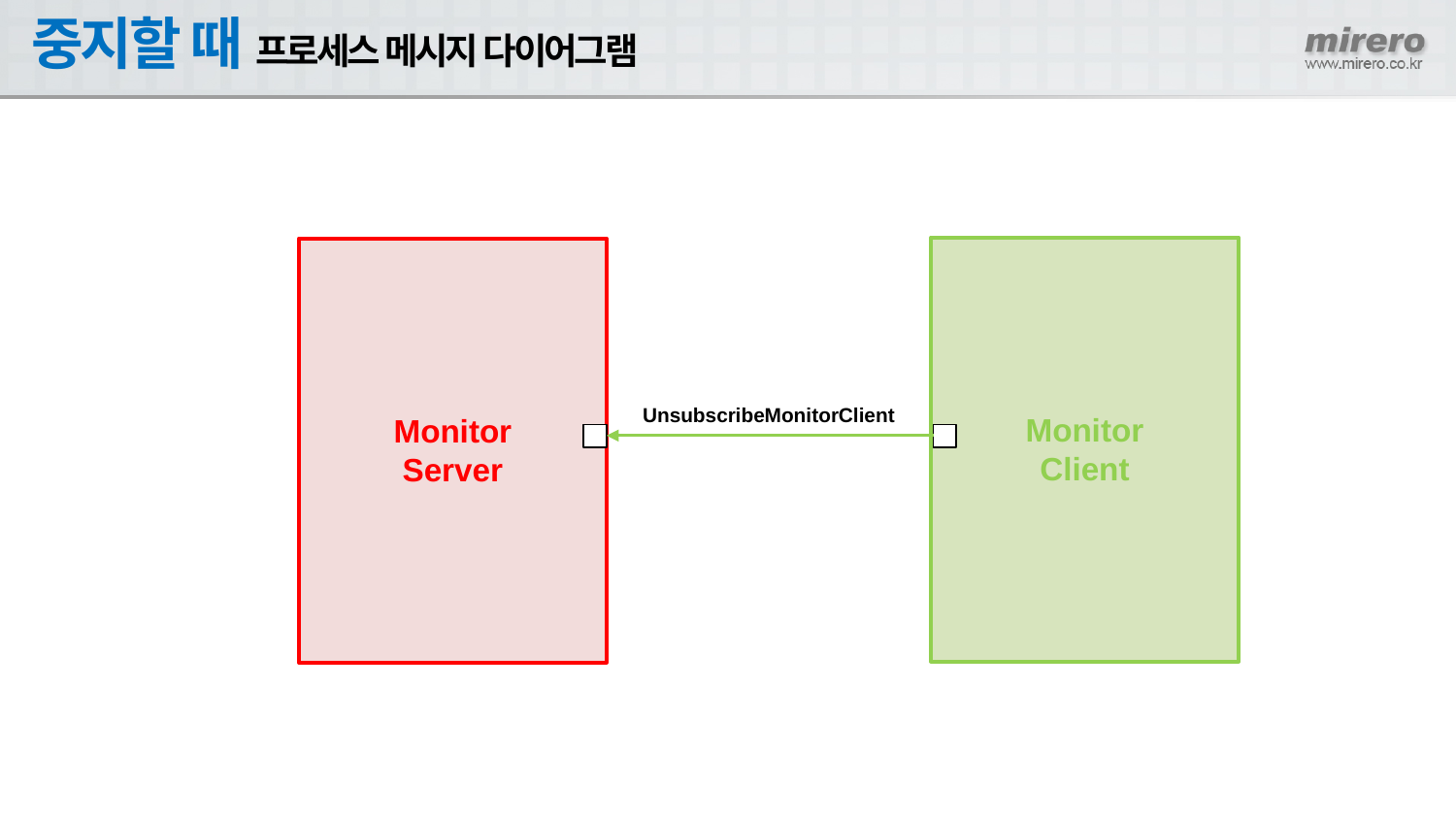

# 중지할 때 프로세스 메시지 다이어그램

UnsubscribeMonitorClient
Monitor
Client
Monitor
Server